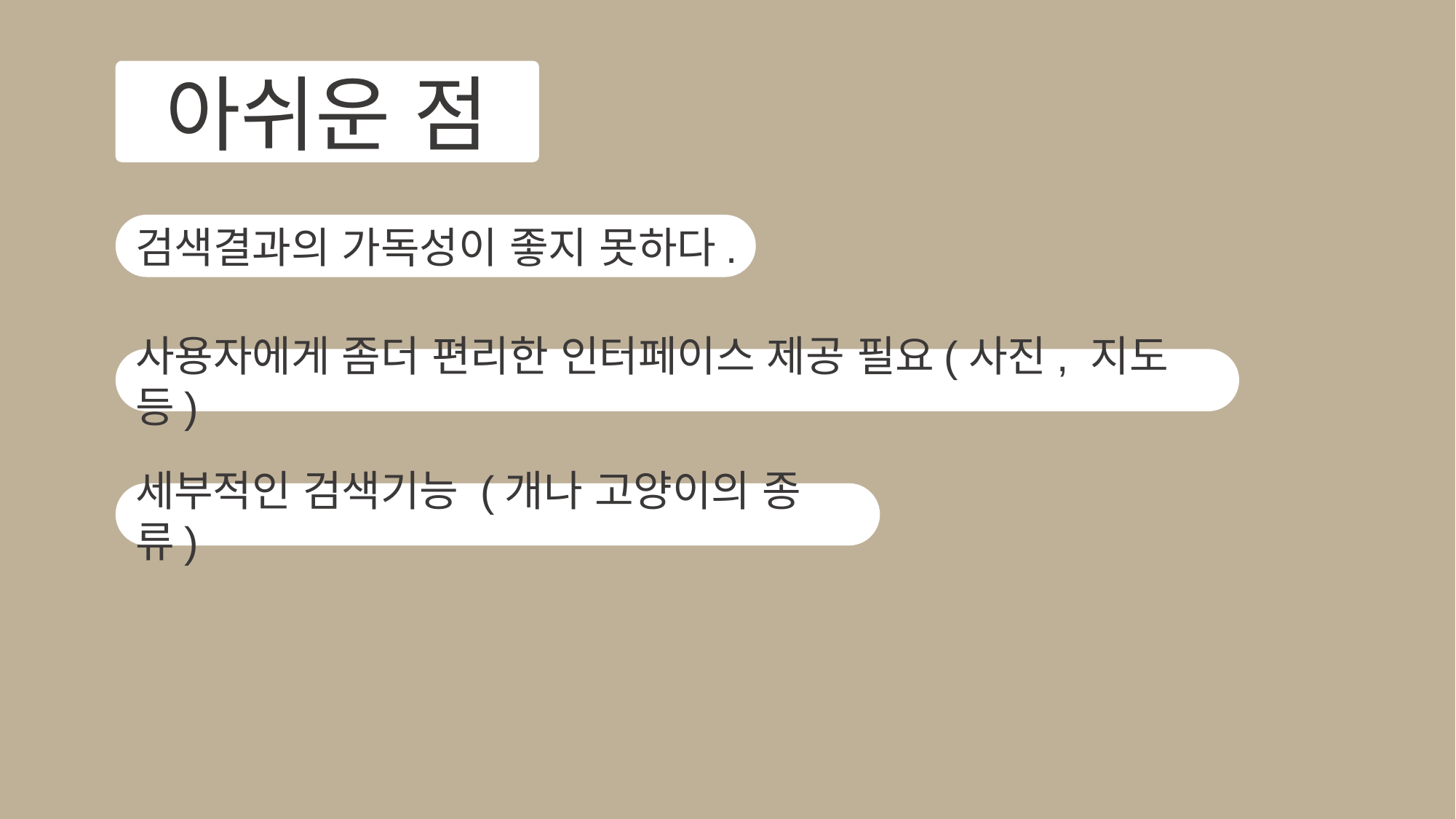

아쉬운 점
검색결과의 가독성이 좋지 못하다.
사용자에게 좀더 편리한 인터페이스 제공 필요(사진, 지도 등)
세부적인 검색기능 (개나 고양이의 종류)